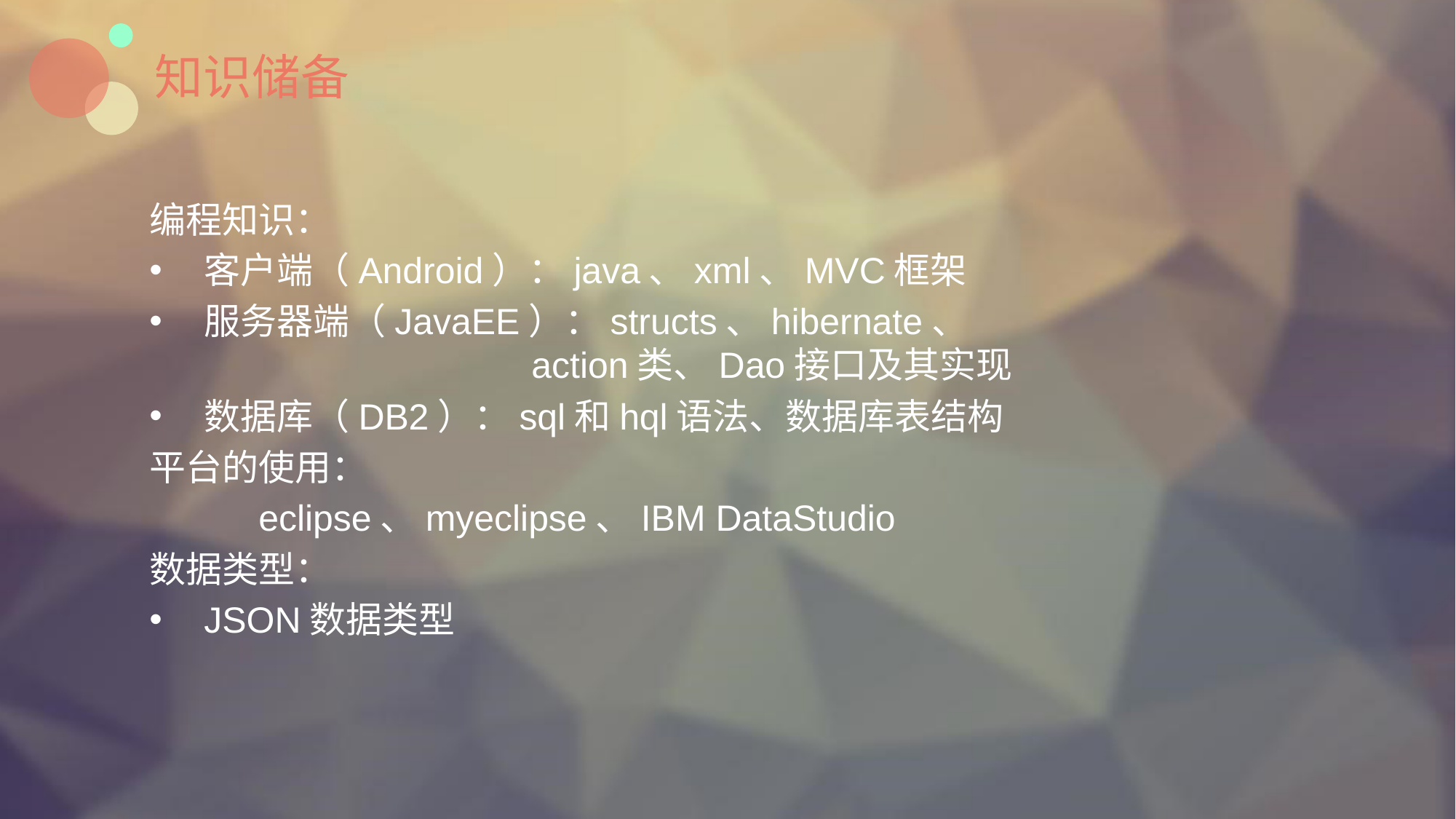

# 知识储备
编程知识：
客户端（Android）：java、xml、MVC框架
服务器端（JavaEE）：structs、hibernate、
			action类、Dao接口及其实现
数据库（DB2）：sql和hql语法、数据库表结构
平台的使用：
	eclipse、myeclipse、IBM DataStudio
数据类型：
JSON数据类型